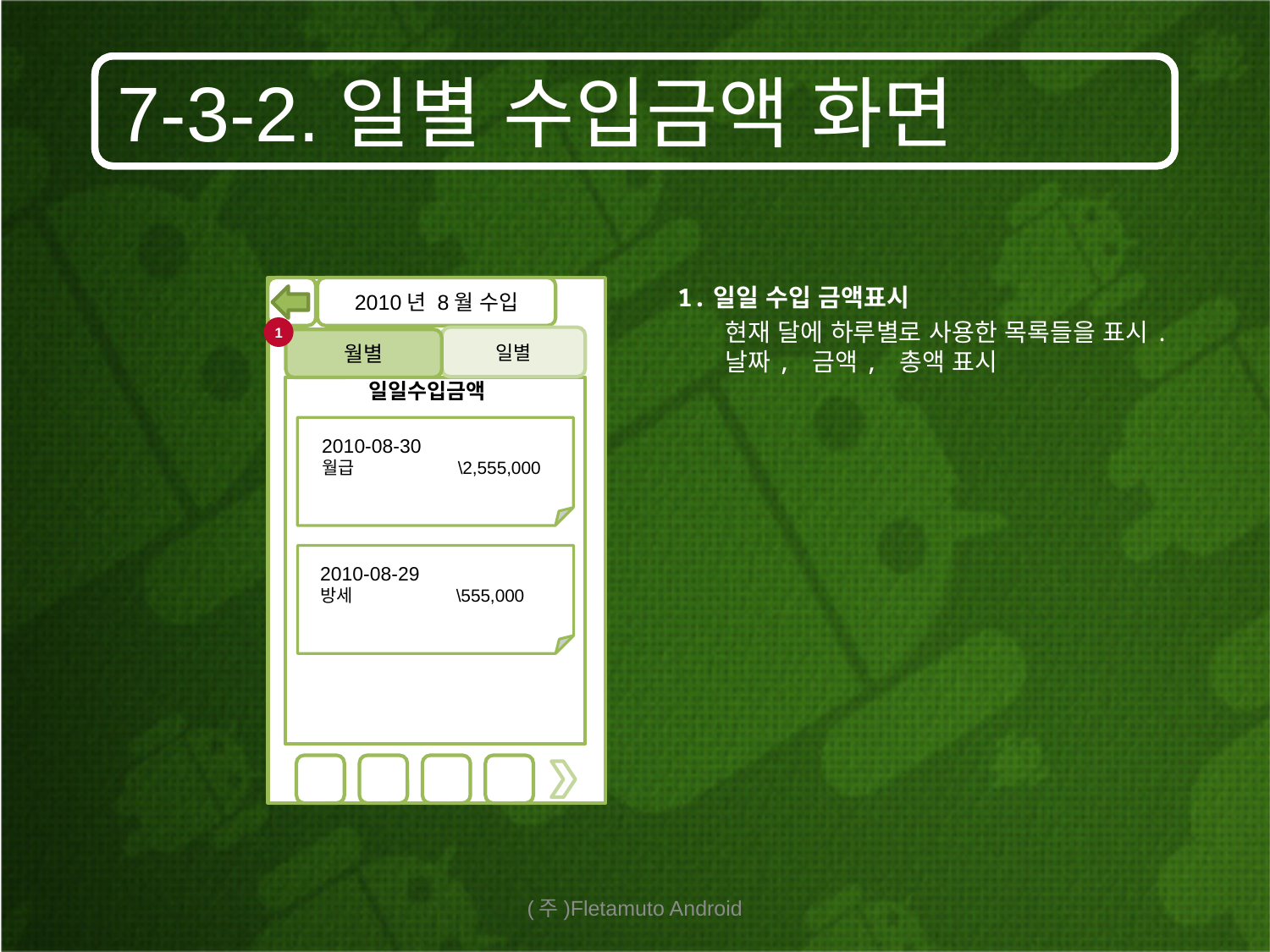

# 7-3-2.일별 수입금액 화면
1.일일 수입 금액표시
	현재 달에 하루별로 사용한 목록들을 표시. 날짜, 금액, 총액 표시

2010년 8월 수입
1
일별
월별
2
 일일수입금액

2010-08-30
월급	 \2,555,000

2010-08-29
방세	 \555,000

(주)Fletamuto Android